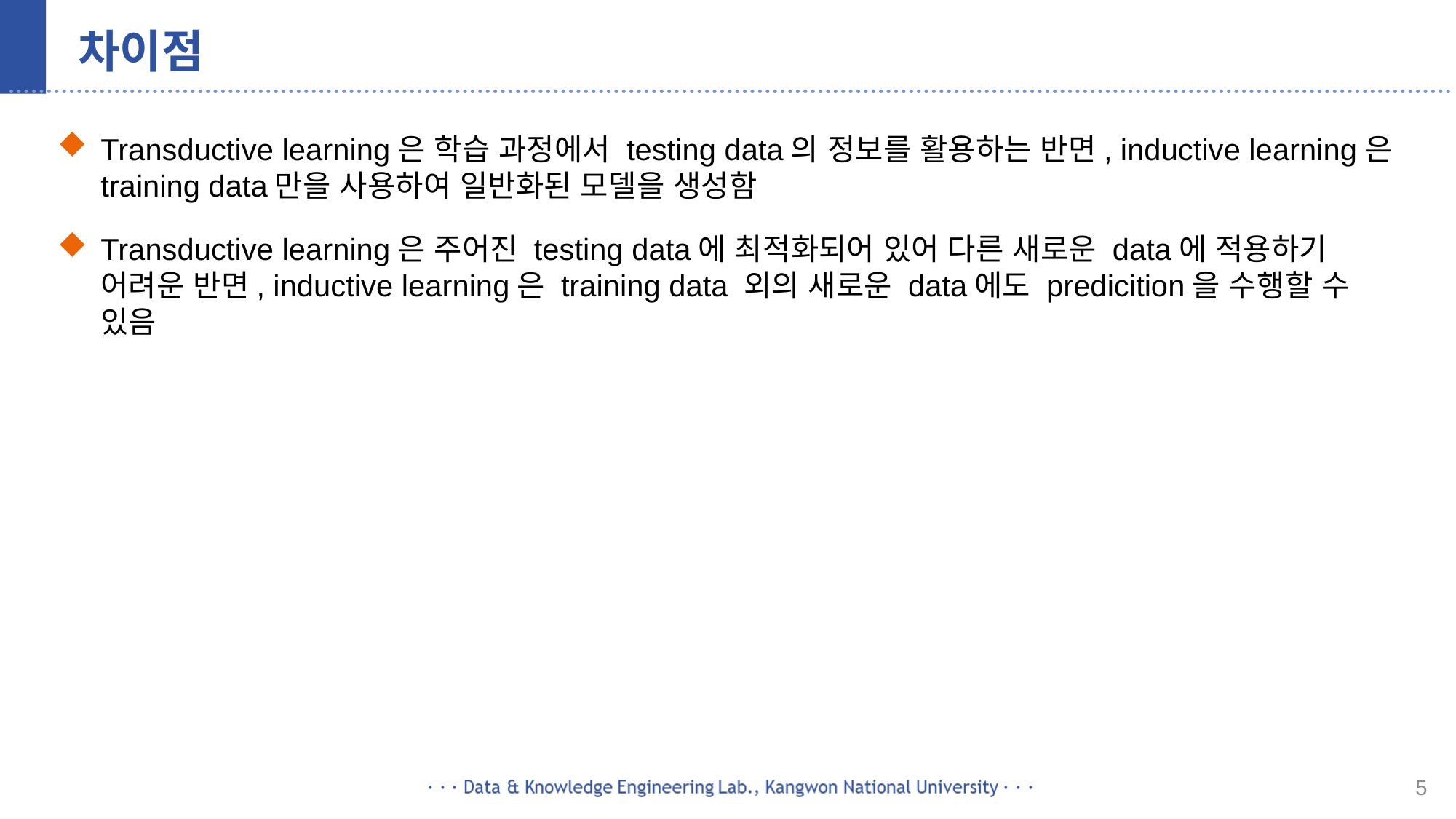

# 차이점
Transductive learning은 학습 과정에서 testing data의 정보를 활용하는 반면, inductive learning은 training data만을 사용하여 일반화된 모델을 생성함
Transductive learning은 주어진 testing data에 최적화되어 있어 다른 새로운 data에 적용하기 어려운 반면, inductive learning은 training data 외의 새로운 data에도 predicition을 수행할 수 있음

5